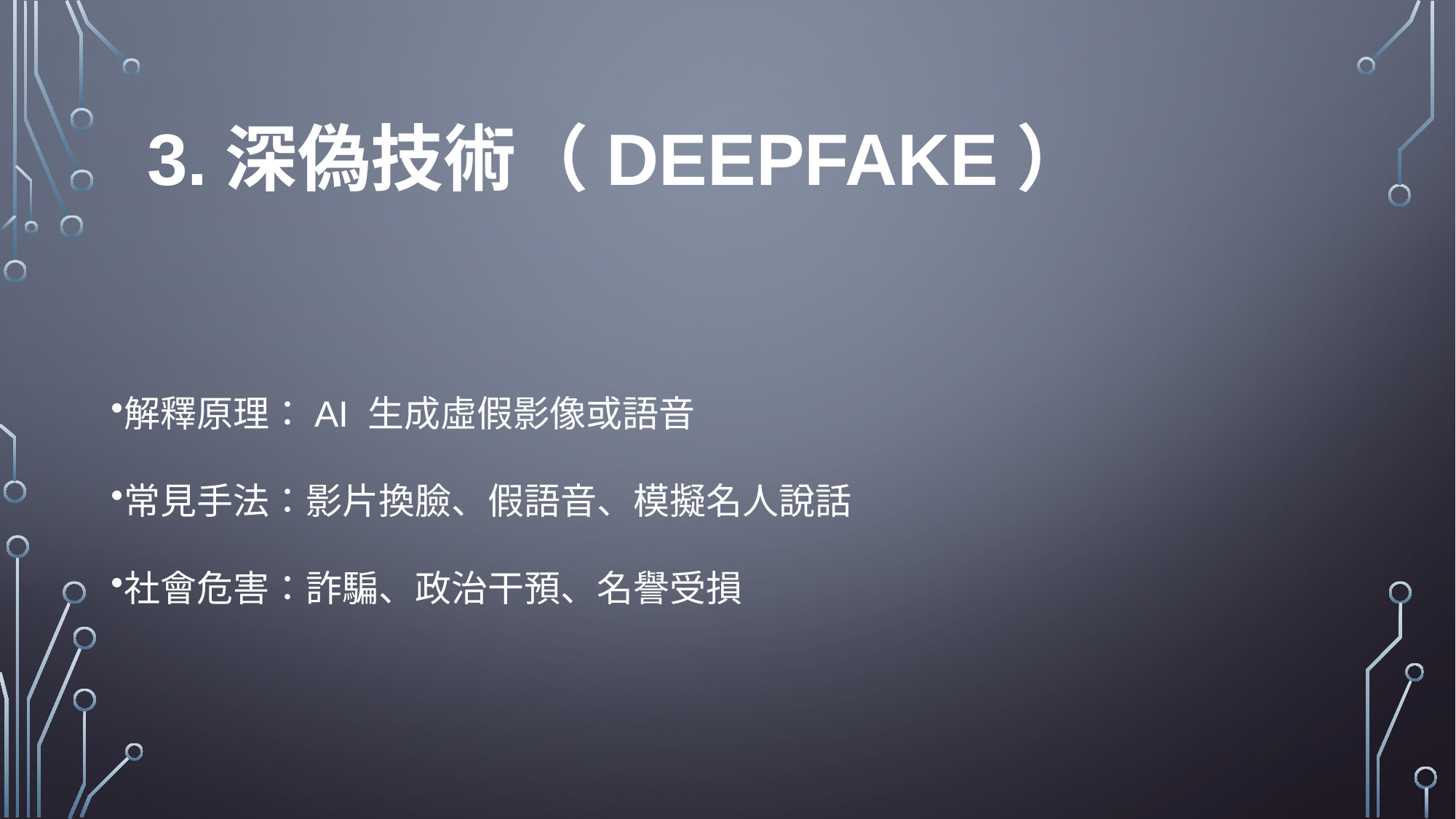

# 3.深偽技術（Deepfake）
解釋原理：AI 生成虛假影像或語音
常見手法：影片換臉、假語音、模擬名人說話
社會危害：詐騙、政治干預、名譽受損